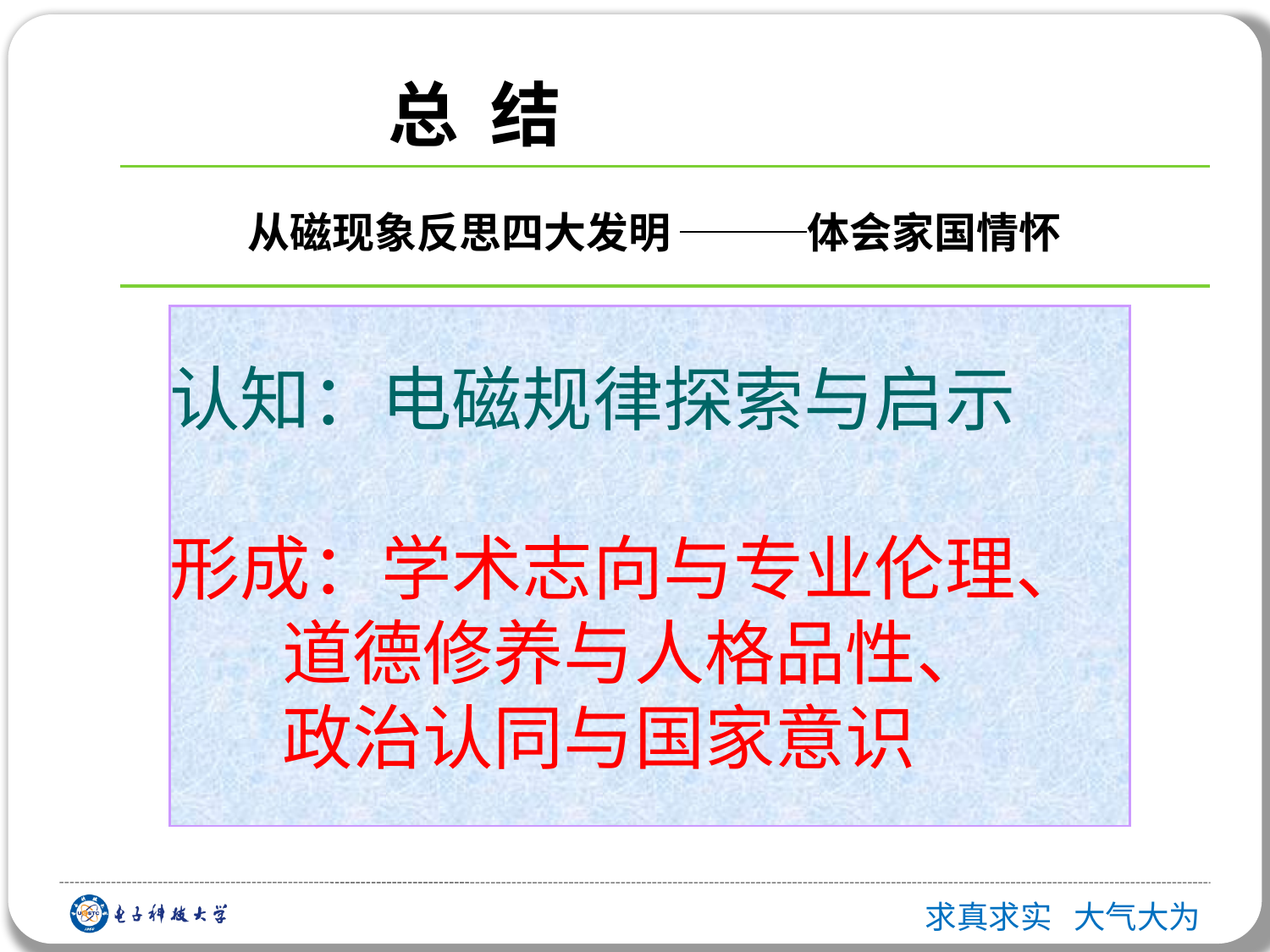

问题的提出
        总  结
从磁现象反思四大发明 ───体会家国情怀
认知：电磁规律探索与启示

形成：学术志向与专业伦理、
      道德修养与人格品性、
      政治认同与国家意识